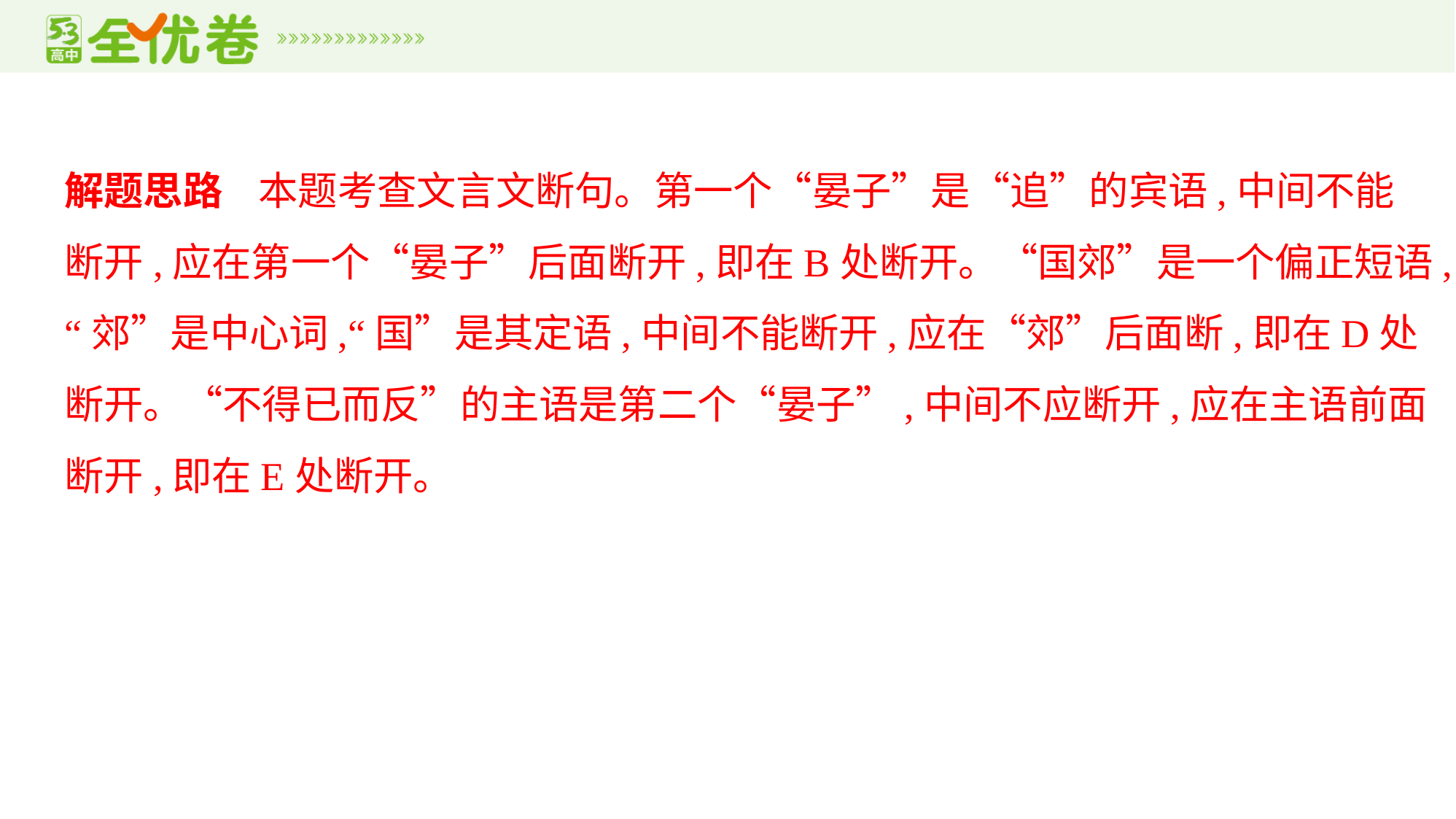

解题思路    本题考查文言文断句。第一个“晏子”是“追”的宾语,中间不能
断开,应在第一个“晏子”后面断开,即在B处断开。“国郊”是一个偏正短语,
“郊”是中心词,“国”是其定语,中间不能断开,应在“郊”后面断,即在D处
断开。“不得已而反”的主语是第二个“晏子”,中间不应断开,应在主语前面
断开,即在E处断开。